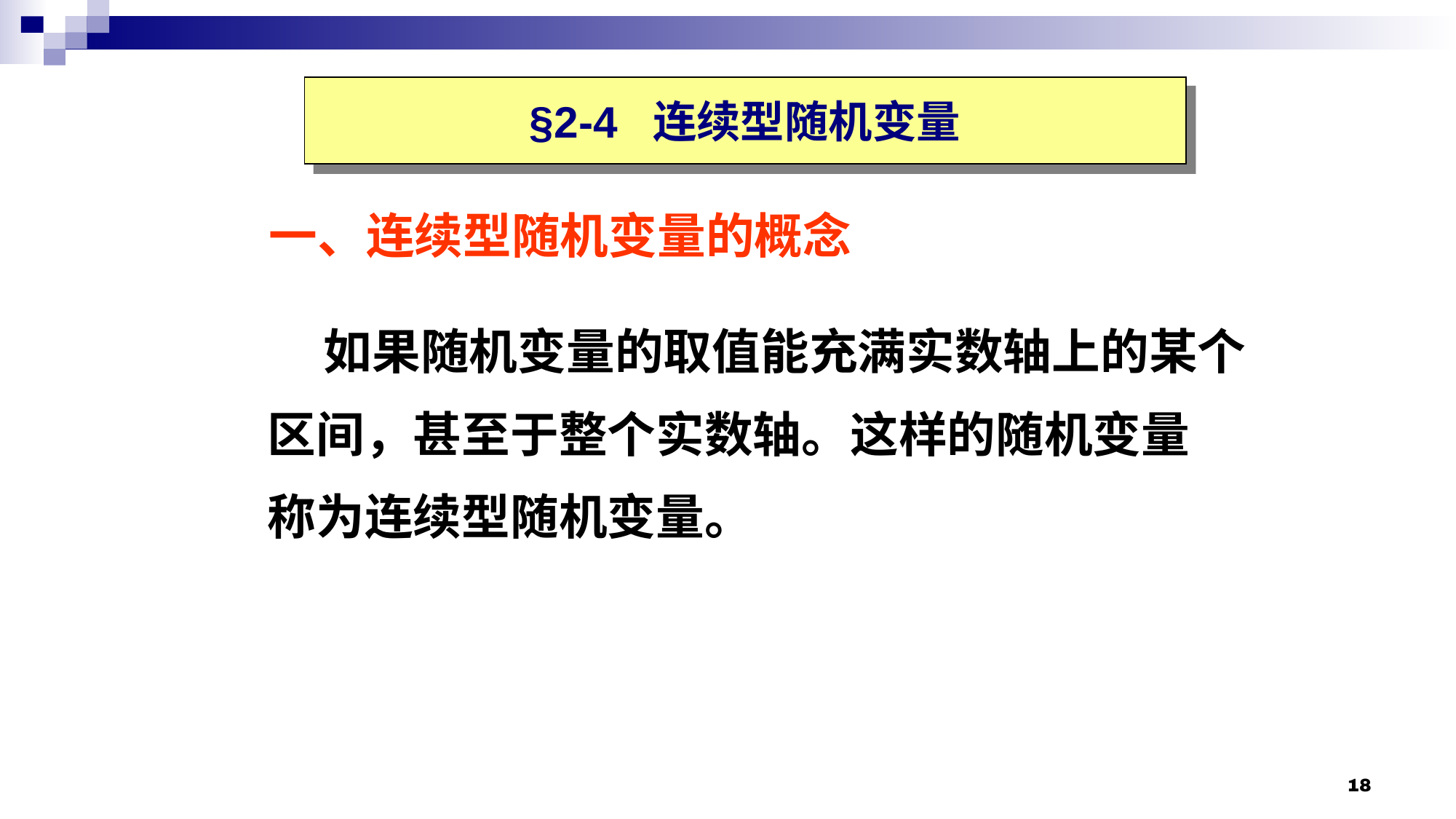

§2-4  连续型随机变量
一、连续型随机变量的概念
    如果随机变量的取值能充满实数轴上的某个
区间，甚至于整个实数轴。这样的随机变量
称为连续型随机变量。
18